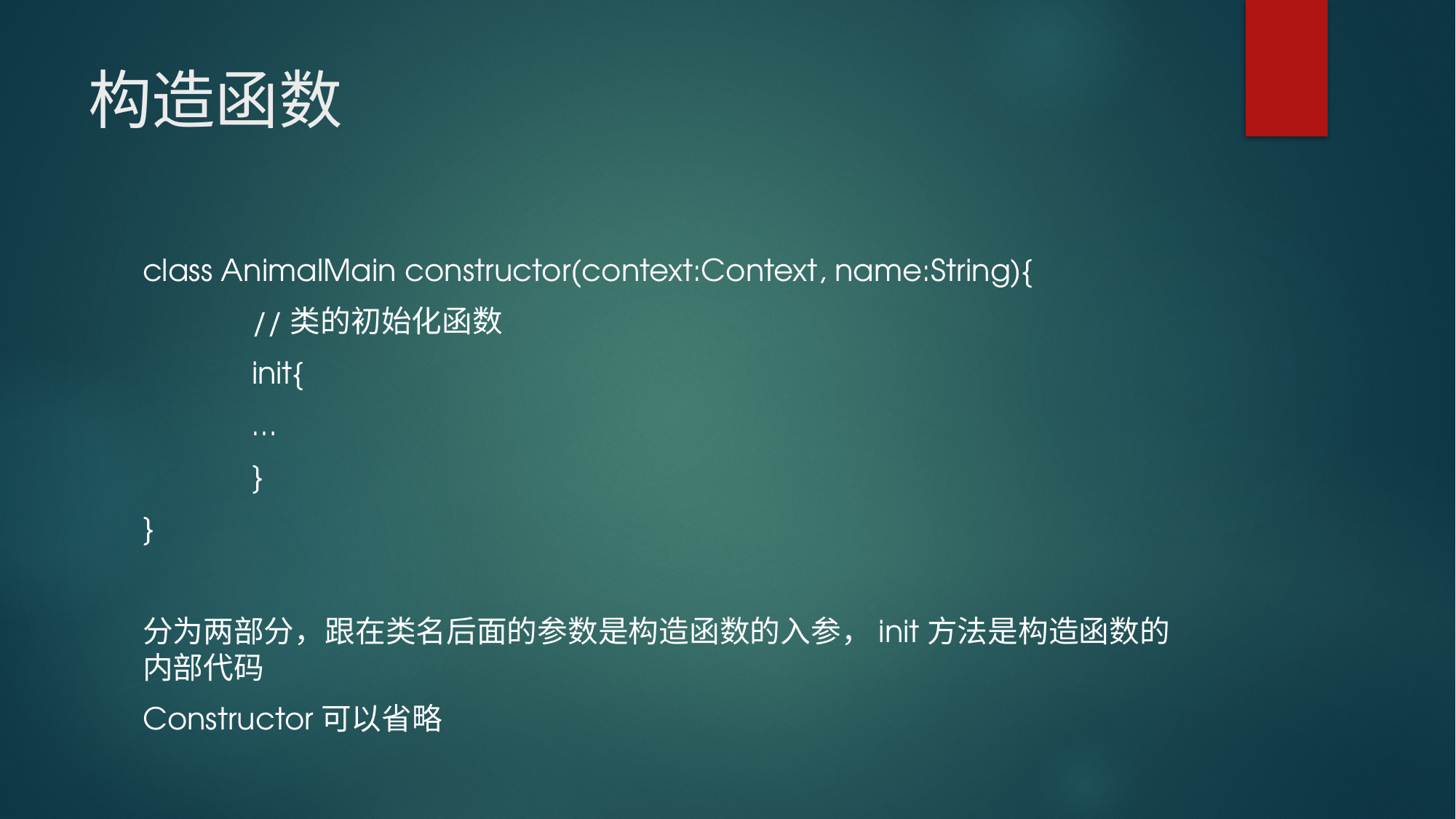

# 构造函数
class AnimalMain constructor(context:Context, name:String){
	//类的初始化函数
	init{
	…
	}
}

分为两部分，跟在类名后面的参数是构造函数的入参，init方法是构造函数的内部代码
Constructor可以省略